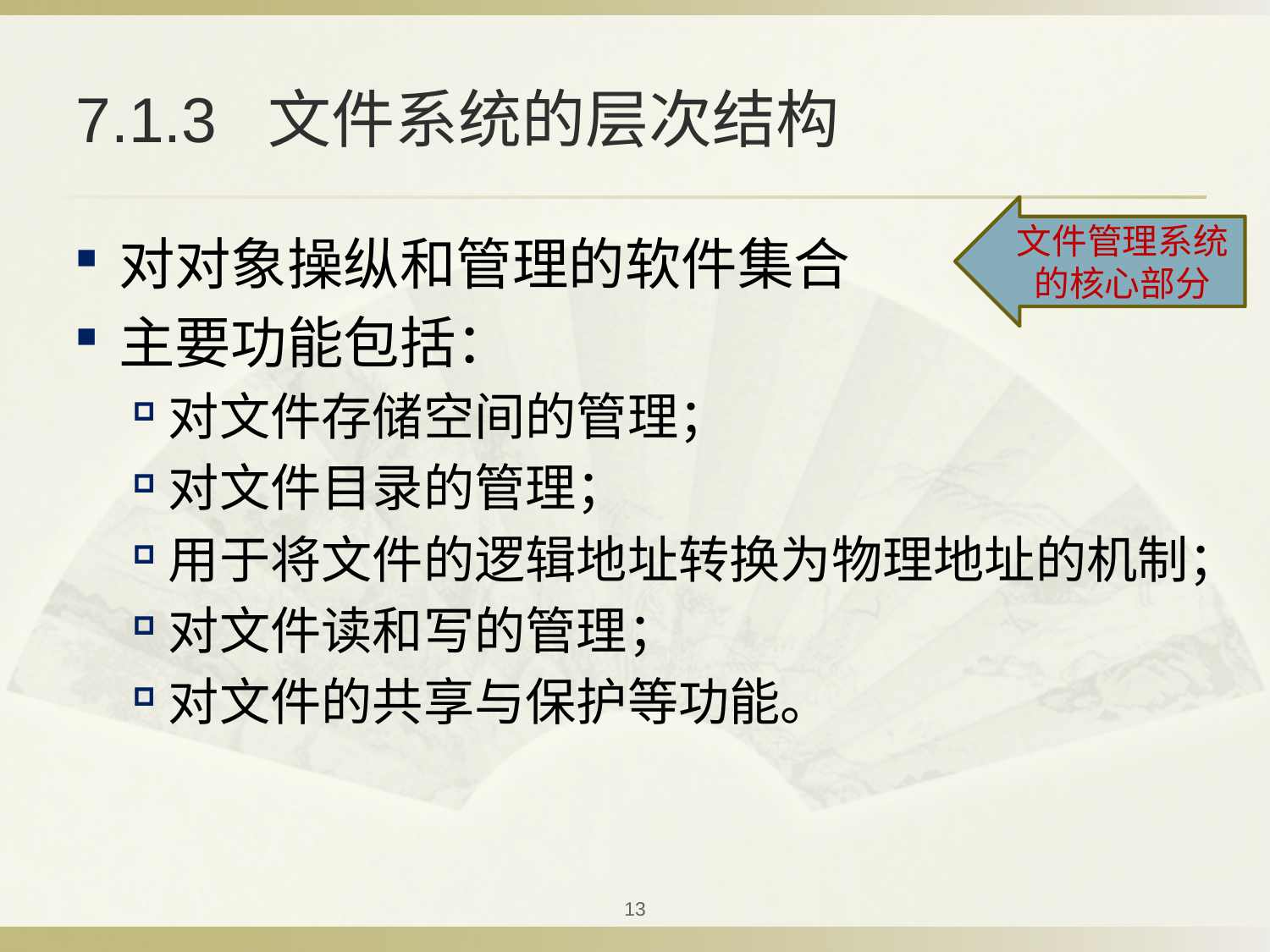

# 7.1.3  文件系统的层次结构
文件管理系统的核心部分
对对象操纵和管理的软件集合
主要功能包括：
对文件存储空间的管理；
对文件目录的管理；
用于将文件的逻辑地址转换为物理地址的机制；
对文件读和写的管理；
对文件的共享与保护等功能。
13